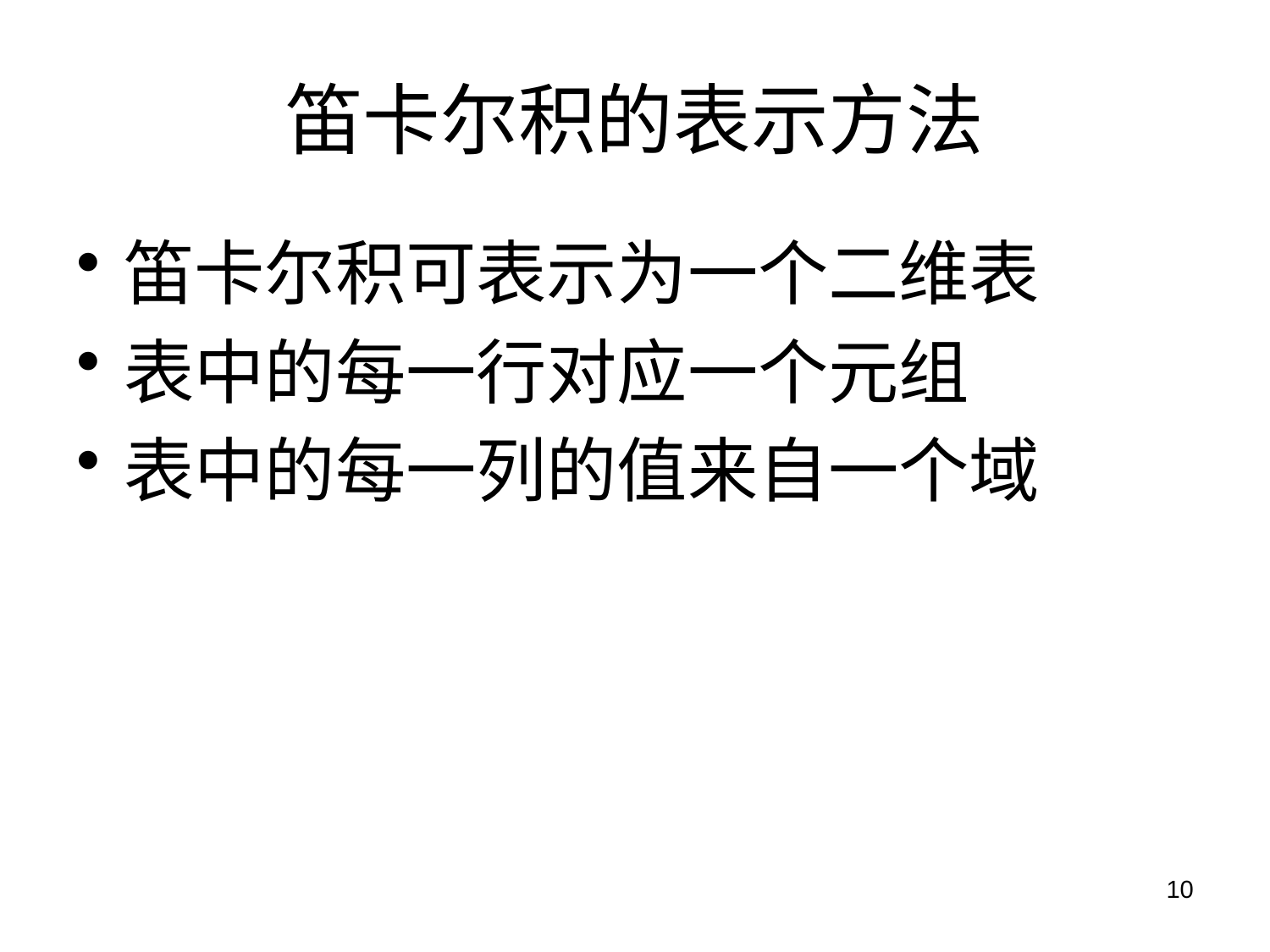

# 笛卡尔积的表示方法
笛卡尔积可表示为一个二维表
表中的每一行对应一个元组
表中的每一列的值来自一个域

10